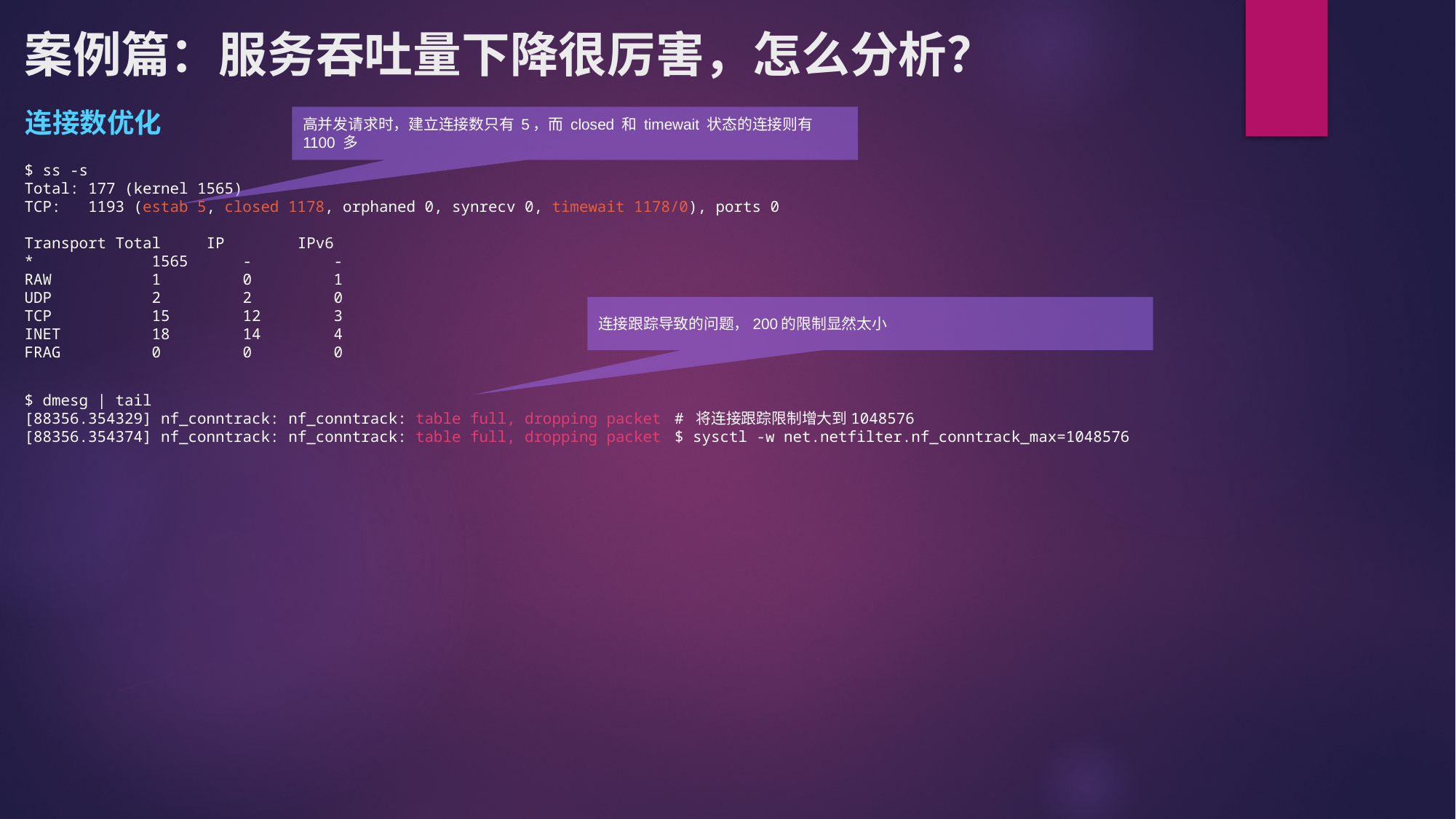

# 案例篇：服务吞吐量下降很厉害，怎么分析？
连接数优化
高并发请求时，建立连接数只有 5，而 closed 和 timewait 状态的连接则有 1100 多
$ ss -s
Total: 177 (kernel 1565)
TCP:   1193 (estab 5, closed 1178, orphaned 0, synrecv 0, timewait 1178/0), ports 0

Transport Total     IP        IPv6
*	  1565      -         -
RAW	  1         0         1
UDP	  2         2         0
TCP	  15        12        3
INET	  18        14        4
FRAG	  0         0         0
连接跟踪导致的问题，200的限制显然太小
$ dmesg | tail
[88356.354329] nf_conntrack: nf_conntrack: table full, dropping packet
[88356.354374] nf_conntrack: nf_conntrack: table full, dropping packet
# 将连接跟踪限制增大到1048576
$ sysctl -w net.netfilter.nf_conntrack_max=1048576